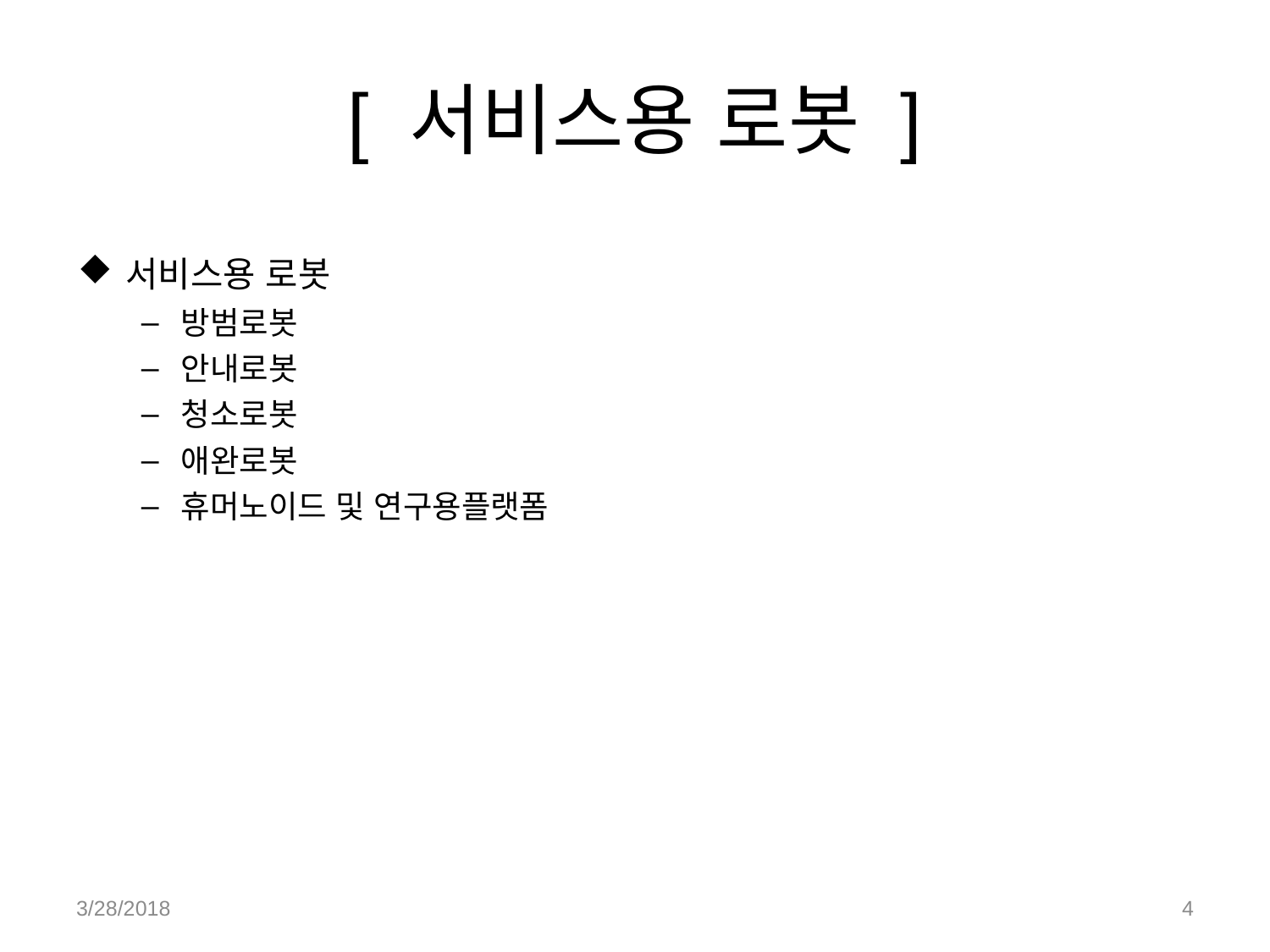

[ 서비스용 로봇 ]
서비스용 로봇
방범로봇
안내로봇
청소로봇
애완로봇
휴머노이드 및 연구용플랫폼
3/28/2018
4